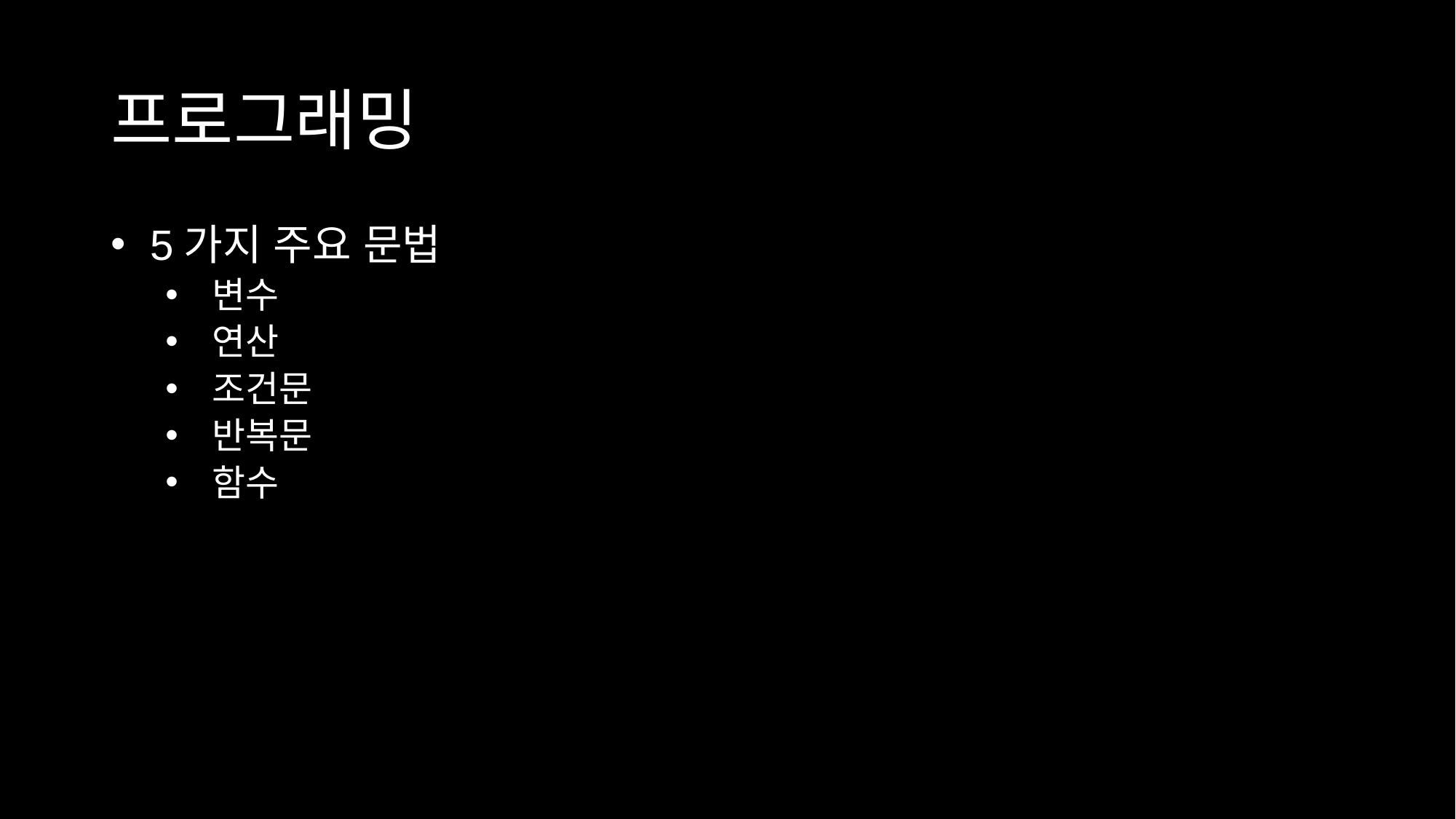

# 프로그래밍
 5가지 주요 문법
 변수
 연산
 조건문
 반복문
 함수